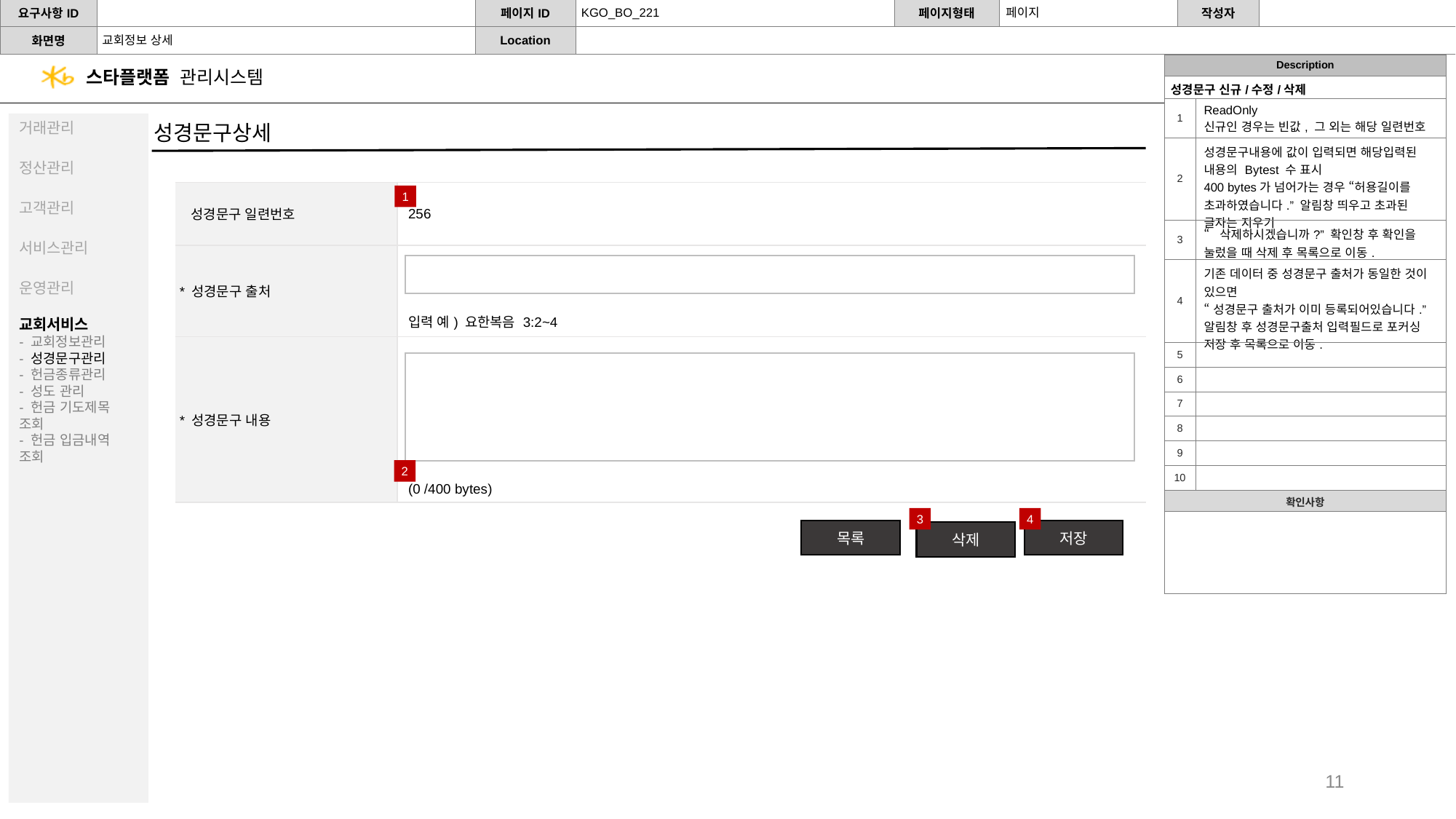

KGO_BO_221
페이지

교회정보 상세

| Description |  |
| --- | --- |
| 성경문구 신규/수정/삭제 |  |
| 1 | ReadOnly 신규인 경우는 빈값, 그 외는 해당 일련번호 |
| 2 | 성경문구내용에 값이 입력되면 해당입력된 내용의 Bytest 수 표시 400 bytes가 넘어가는 경우 “허용길이를 초과하였습니다.” 알림창 띄우고 초과된 글자는 지우기 |
| 3 | “삭제하시겠습니까?” 확인창 후 확인을 눌렀을 때 삭제 후 목록으로 이동. |
| 4 | 기존 데이터 중 성경문구 출처가 동일한 것이 있으면 “성경문구 출처가 이미 등록되어있습니다.” 알림창 후 성경문구출처 입력필드로 포커싱 저장 후 목록으로 이동. |
| 5 |  |
| 6 |  |
| 7 |  |
| 8 |  |
| 9 |  |
| 10 |  |
| 확인사항 |  |
|  |  |
성경문구상세
| 성경문구 일련번호 | 256 |
| --- | --- |
| \* 성경문구 출처 | 입력 예) 요한복음 3:2~4 |
| \* 성경문구 내용 | (0 /400 bytes) |
1

2
3
4
목록
저장
삭제
11